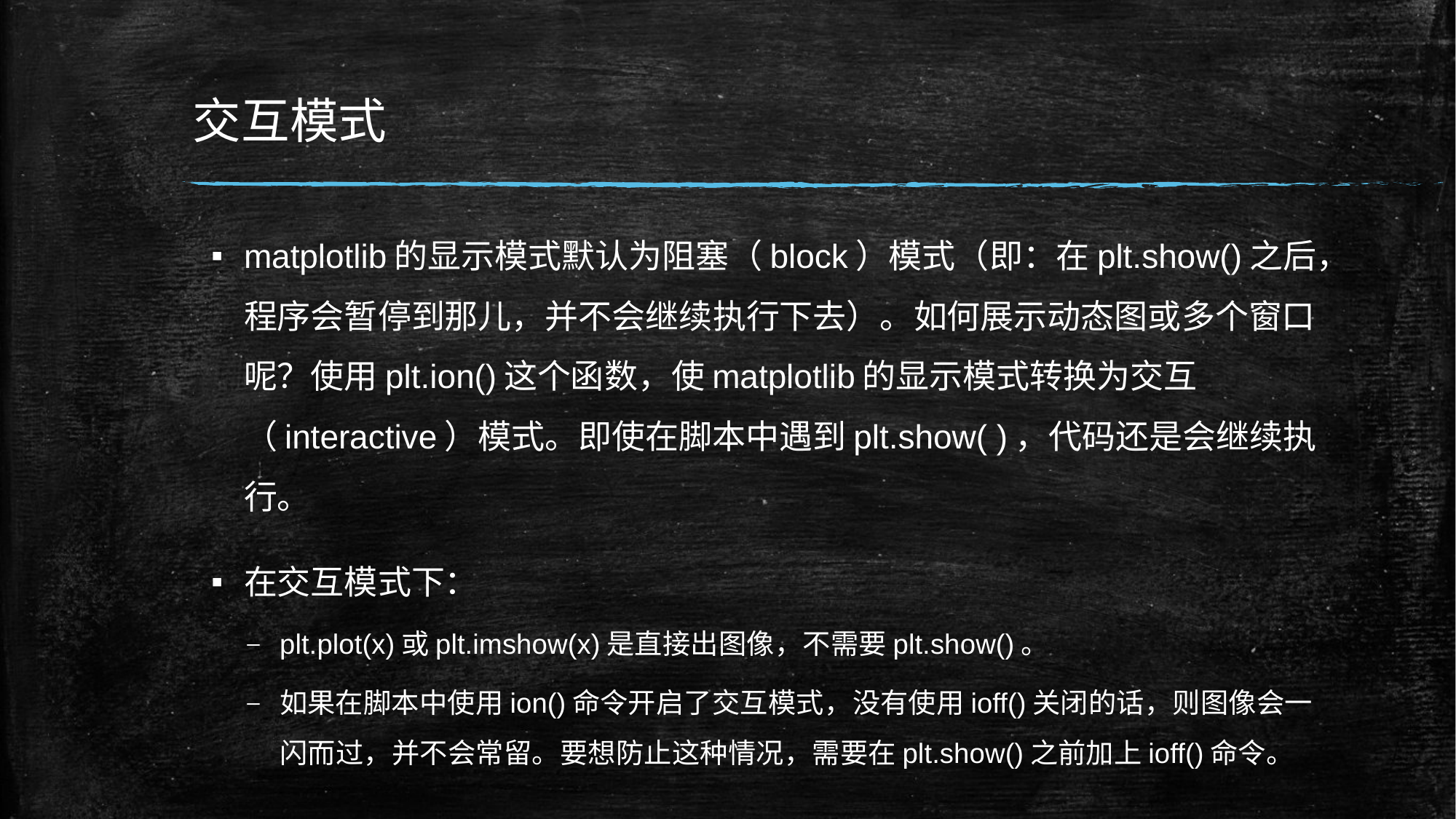

# 交互模式
matplotlib的显示模式默认为阻塞（block）模式（即：在plt.show()之后，程序会暂停到那儿，并不会继续执行下去）。如何展示动态图或多个窗口 呢？使用plt.ion()这个函数，使matplotlib的显示模式转换为交互（interactive）模式。即使在脚本中遇到plt.show( )，代码还是会继续执行。
在交互模式下：
plt.plot(x)或plt.imshow(x)是直接出图像，不需要plt.show()。
如果在脚本中使用ion()命令开启了交互模式，没有使用ioff()关闭的话，则图像会一闪而过，并不会常留。要想防止这种情况，需要在plt.show()之前加上ioff()命令。